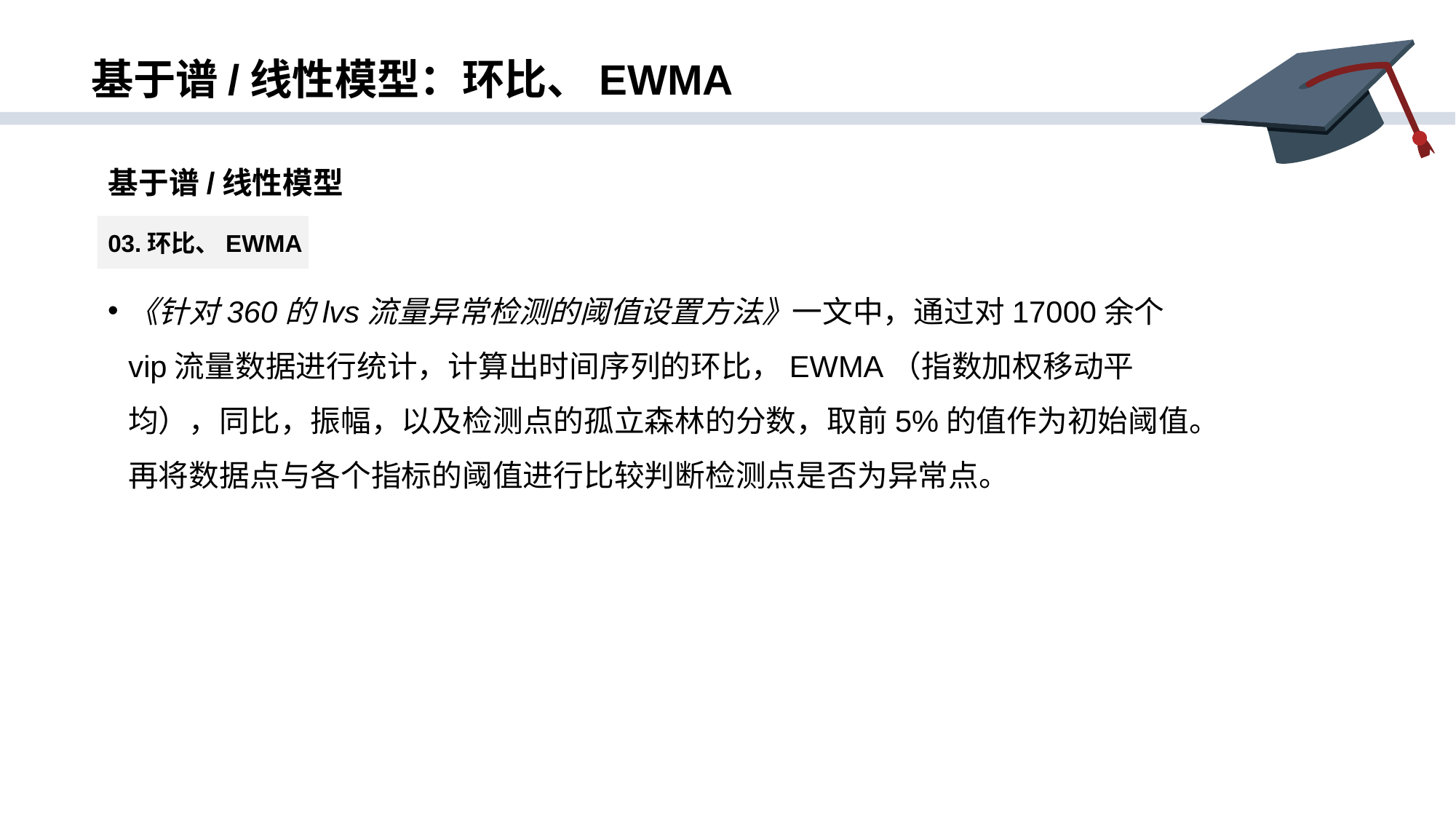

# 基于谱/线性模型：环比、EWMA
基于谱/线性模型
03.环比、EWMA
《针对360的lvs流量异常检测的阈值设置方法》一文中，通过对17000余个vip流量数据进行统计，计算出时间序列的环比，EWMA（指数加权移动平均），同比，振幅，以及检测点的孤立森林的分数，取前5%的值作为初始阈值。再将数据点与各个指标的阈值进行比较判断检测点是否为异常点。

19